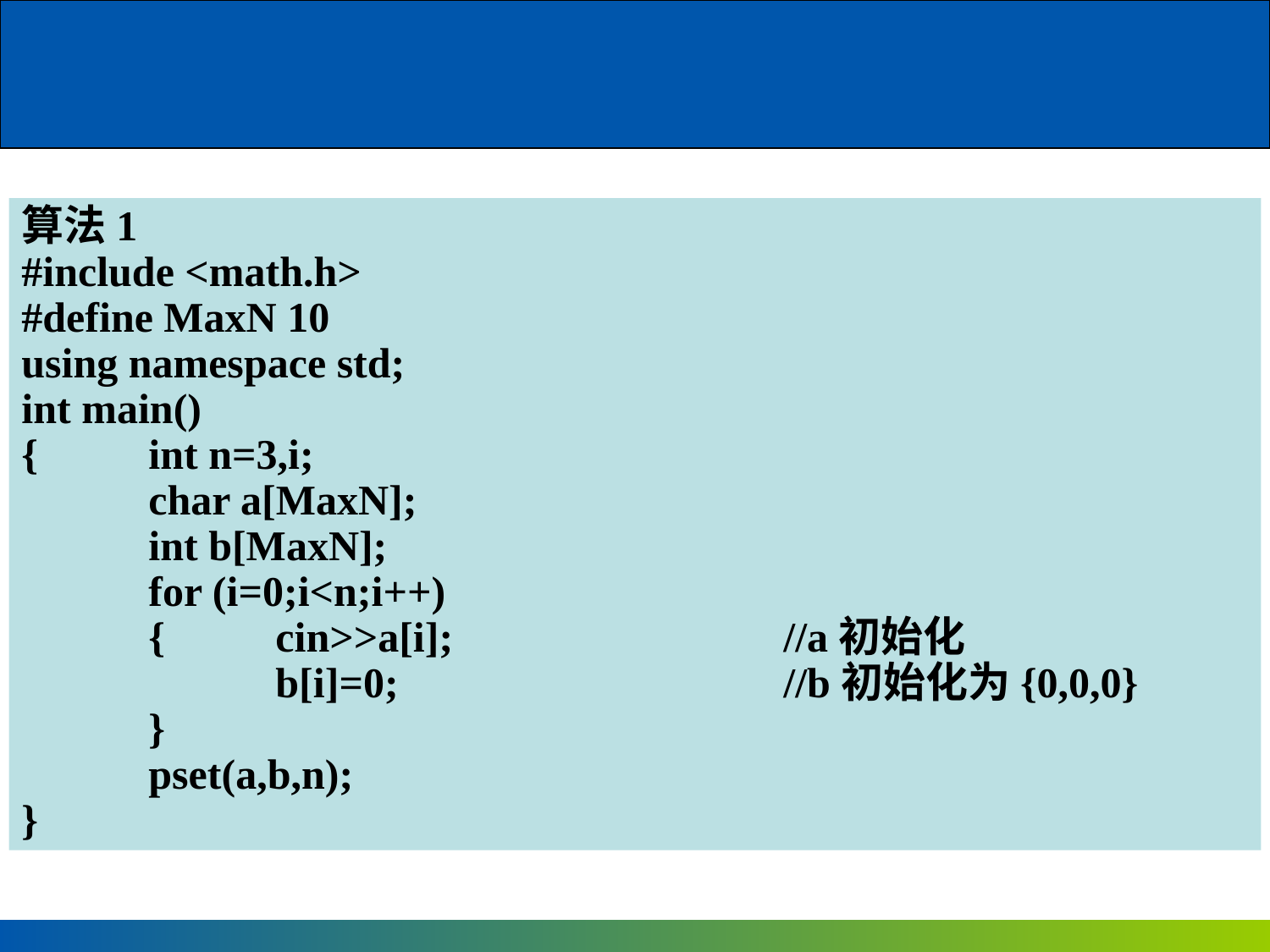

算法1
#include <math.h>
#define MaxN 10
using namespace std;
int main()
{	int n=3,i;
	char a[MaxN];
	int b[MaxN];
	for (i=0;i<n;i++)
	{	cin>>a[i];			//a初始化
		b[i]=0;				//b初始化为{0,0,0}
	}
	pset(a,b,n);
}